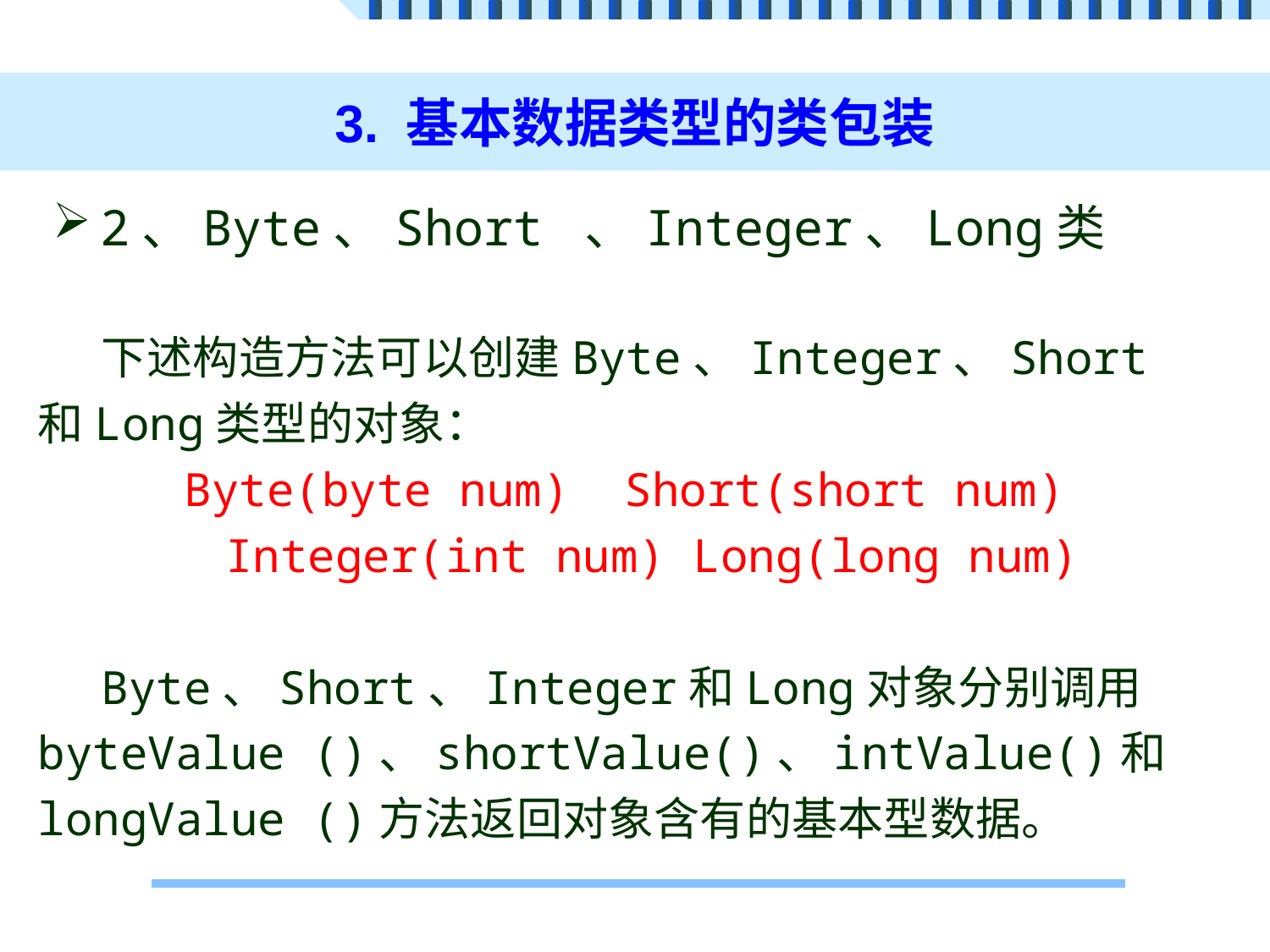

# 3. 基本数据类型的类包装
2、Byte、Short 、Integer、Long类

下述构造方法可以创建Byte、Integer、Short和Long类型的对象：
Byte(byte num)  Short(short num)
Integer(int num) Long(long num)

Byte、Short、Integer和Long对象分别调用byteValue ()、shortValue()、intValue()和longValue ()方法返回对象含有的基本型数据。